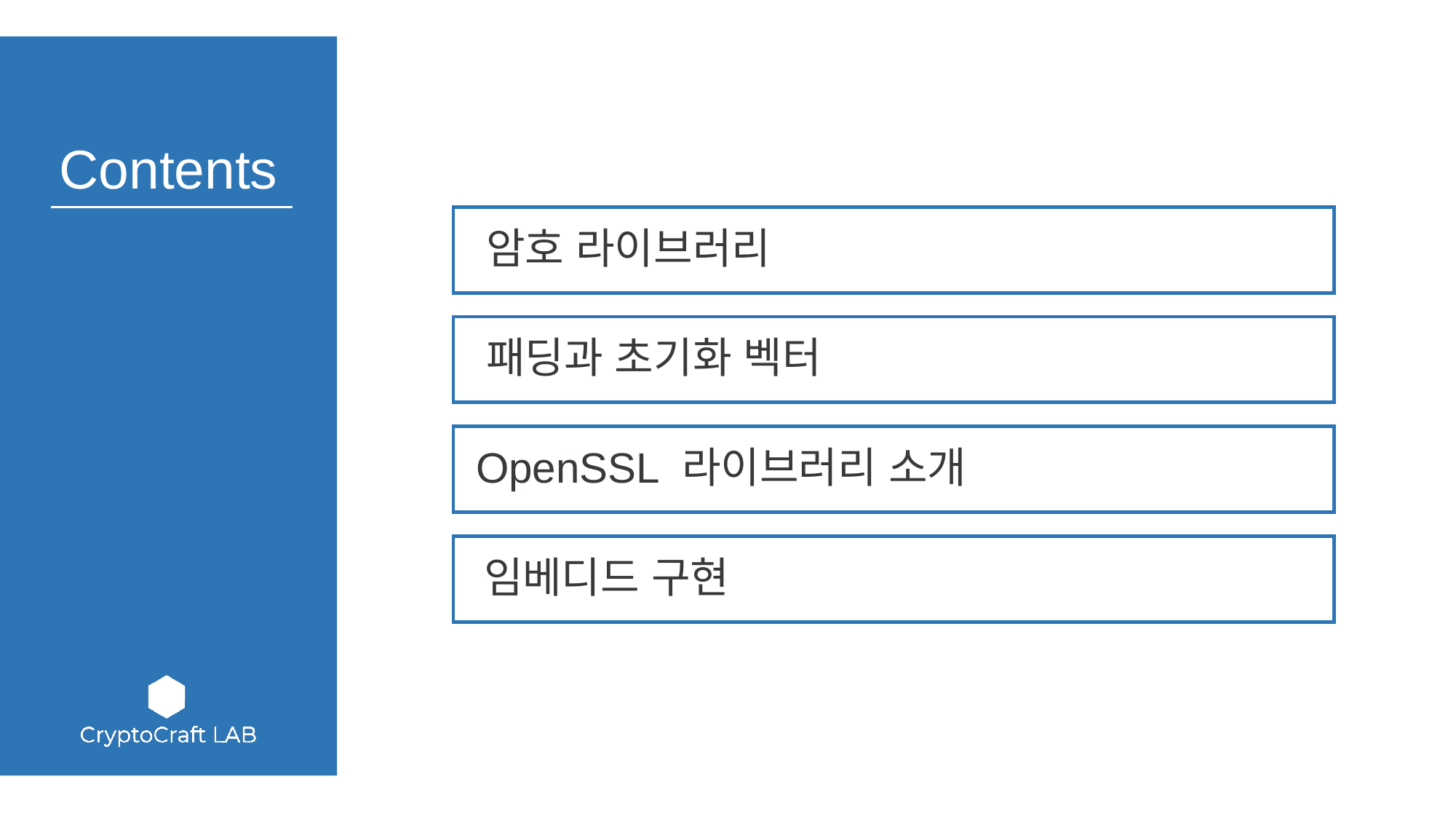

암호 라이브러리
 패딩과 초기화 벡터
 OpenSSL 라이브러리 소개
 임베디드 구현